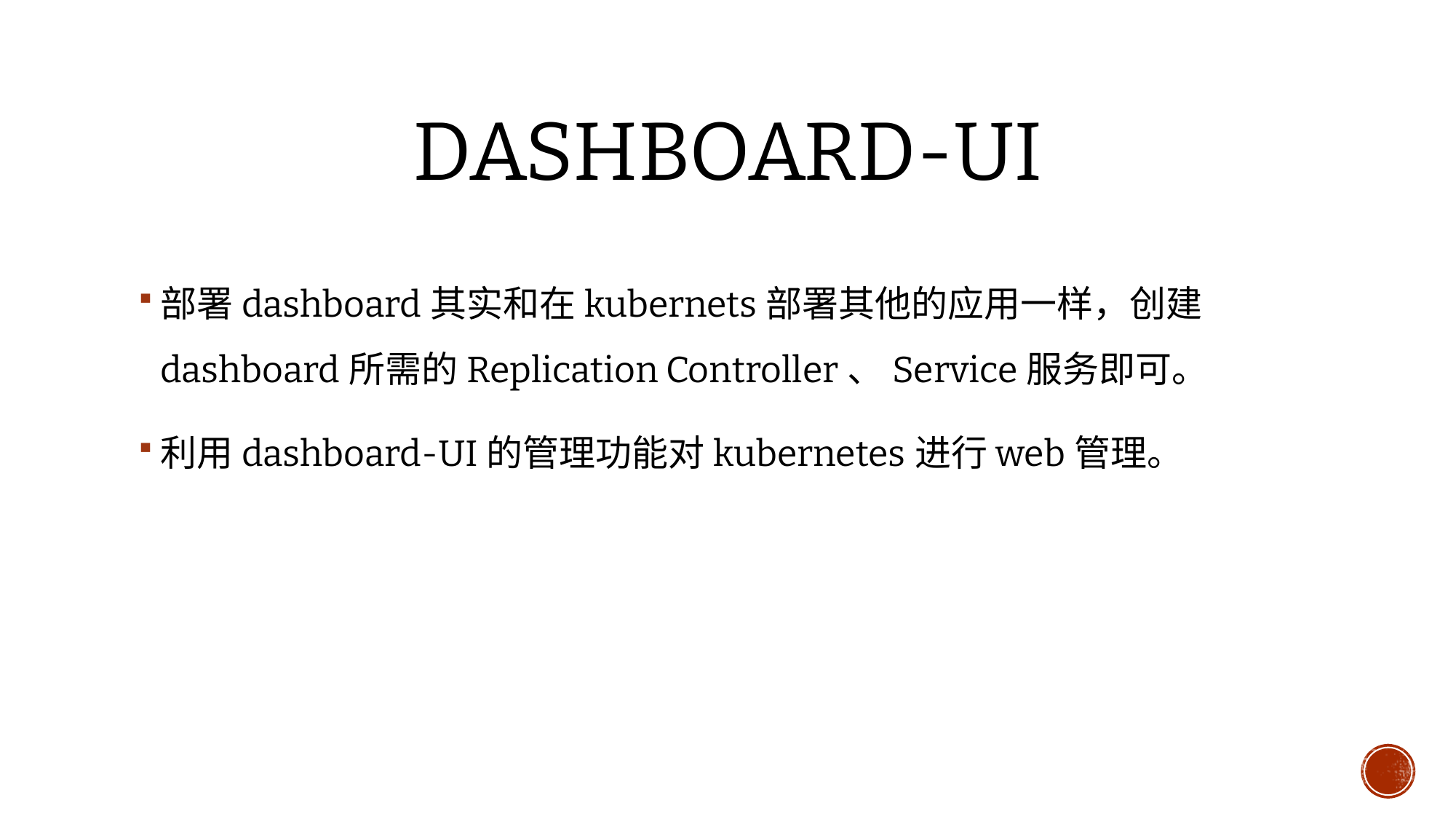

# dashboard-UI
部署dashboard其实和在kubernets部署其他的应用一样，创建dashboard所需的Replication Controller、Service服务即可。
利用dashboard-UI的管理功能对kubernetes进行web管理。